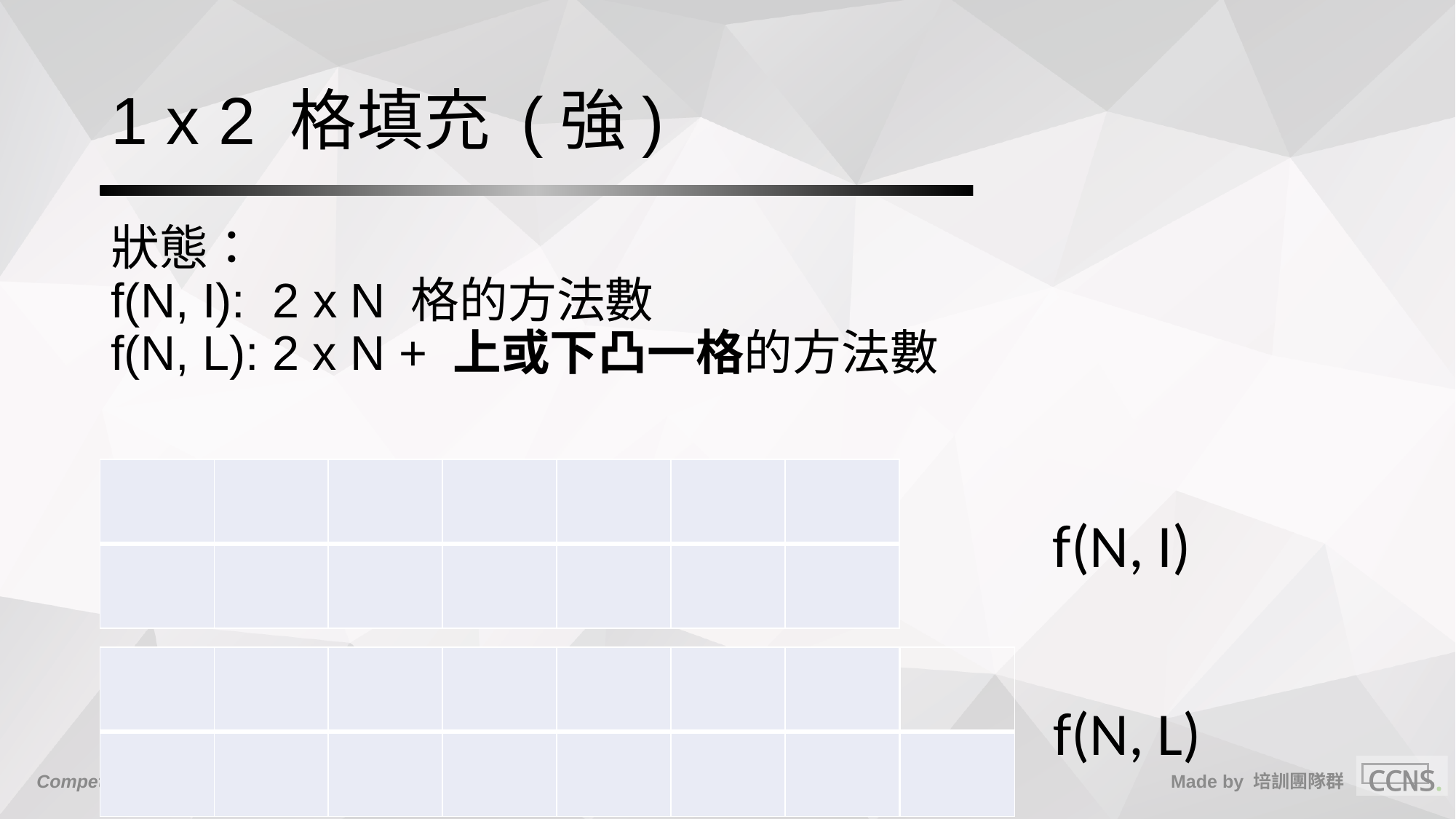

# 1 x 2 格填充 (強)
狀態：
f(N, I):  2 x N 格的方法數
f(N, L): 2 x N + 上或下凸一格的方法數
|  |  |  |  |  |  |  |
| --- | --- | --- | --- | --- | --- | --- |
|  |  |  |  |  |  |  |
f(N, I)
|  |  |  |  |  |  |  |
| --- | --- | --- | --- | --- | --- | --- |
|  |  |  |  |  |  |  |
|  |
| --- |
|  |
f(N, L)